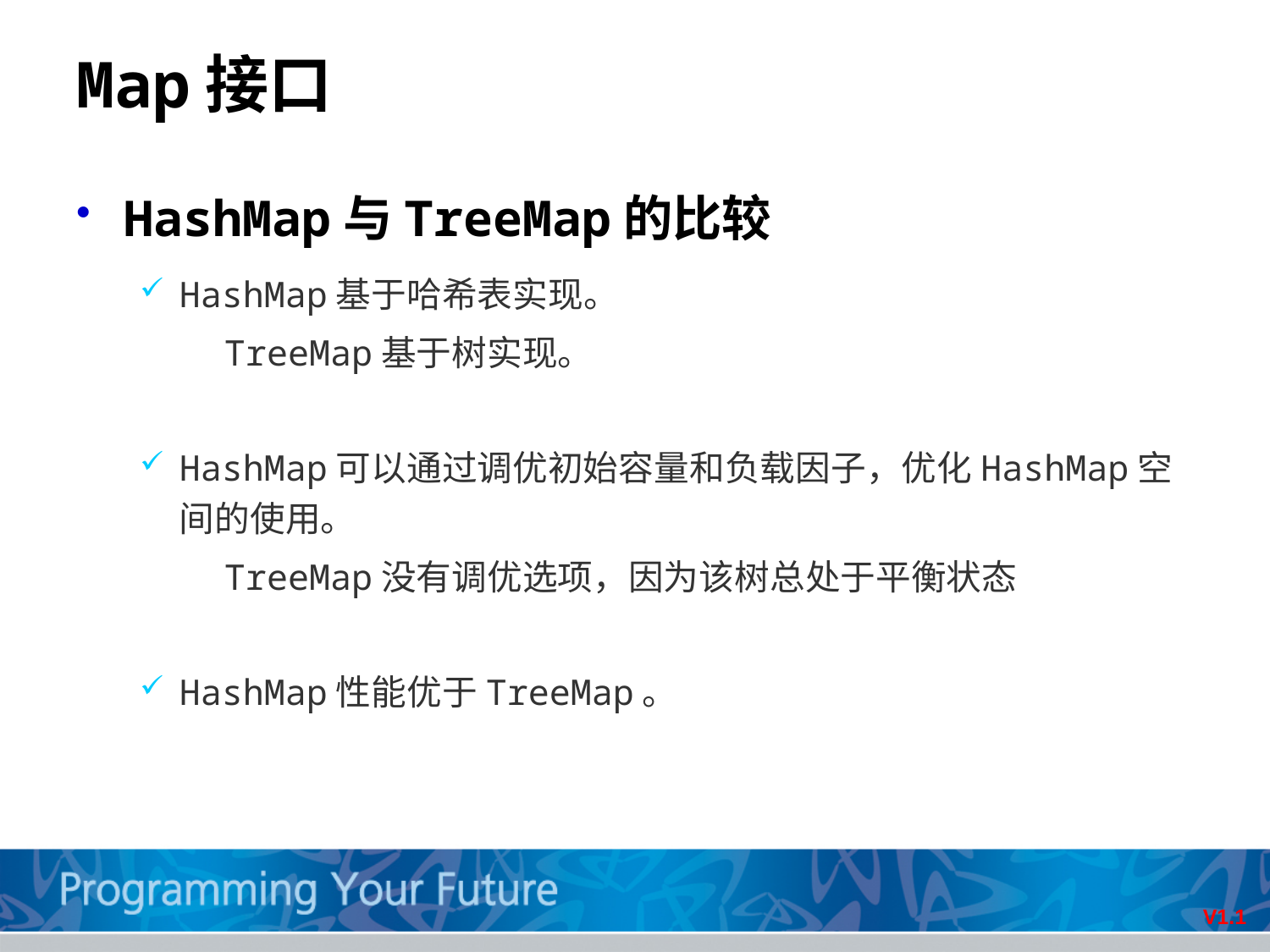

# Map接口
HashMap与TreeMap的比较
HashMap基于哈希表实现。
    TreeMap基于树实现。

HashMap可以通过调优初始容量和负载因子，优化HashMap空间的使用。
    TreeMap没有调优选项，因为该树总处于平衡状态

HashMap性能优于TreeMap。